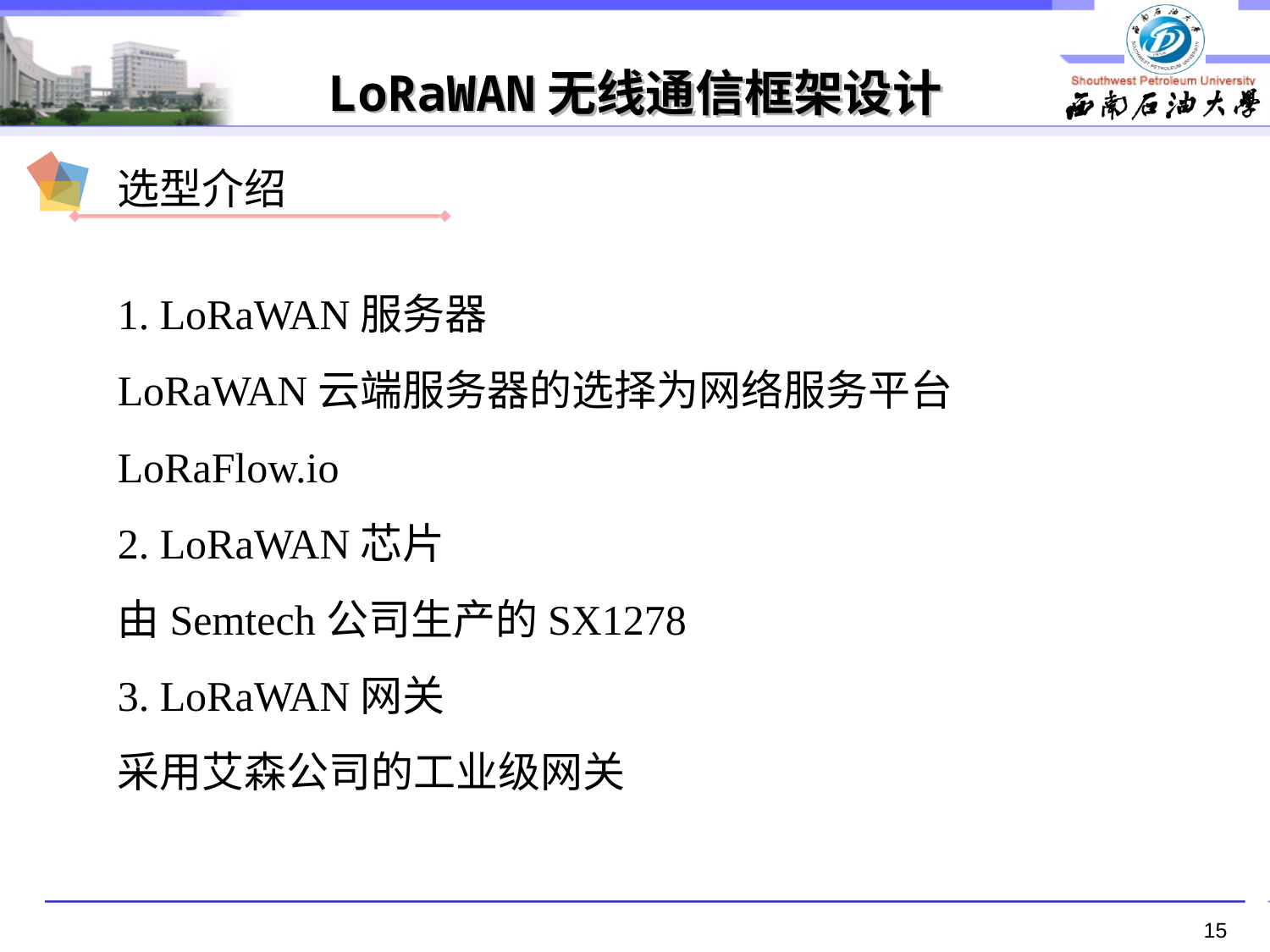

# LoRaWAN无线通信框架设计

选型介绍
1. LoRaWAN服务器
LoRaWAN云端服务器的选择为网络服务平台LoRaFlow.io
2. LoRaWAN芯片
由Semtech公司生产的SX1278
3. LoRaWAN网关
采用艾森公司的工业级网关

15
15